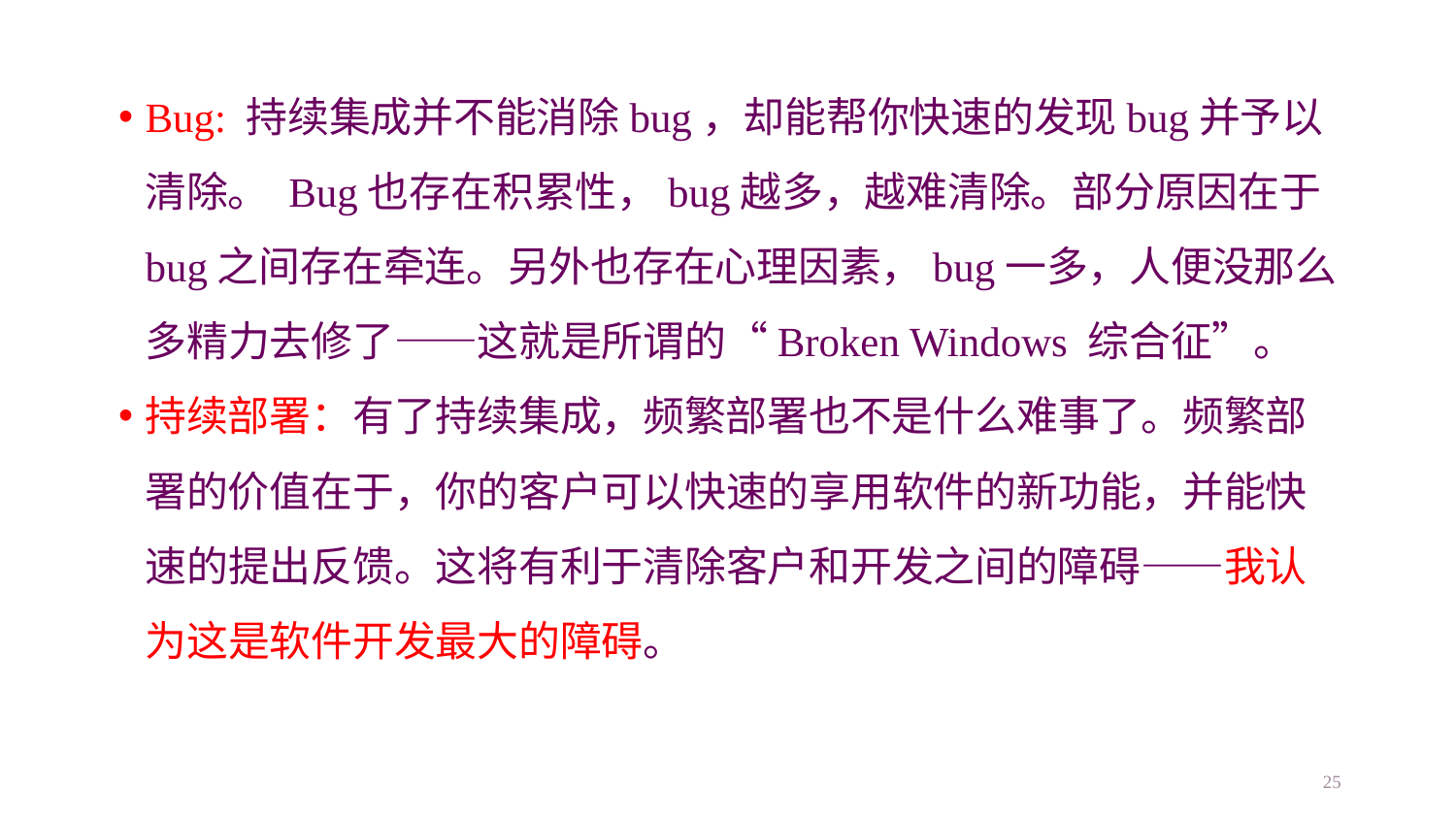

Bug: 持续集成并不能消除bug，却能帮你快速的发现bug并予以清除。 Bug也存在积累性，bug越多，越难清除。部分原因在于bug之间存在牵连。另外也存在心理因素，bug一多，人便没那么多精力去修了——这就是所谓的“Broken Windows 综合征”。
持续部署：有了持续集成，频繁部署也不是什么难事了。频繁部署的价值在于，你的客户可以快速的享用软件的新功能，并能快速的提出反馈。这将有利于清除客户和开发之间的障碍——我认为这是软件开发最大的障碍。
25